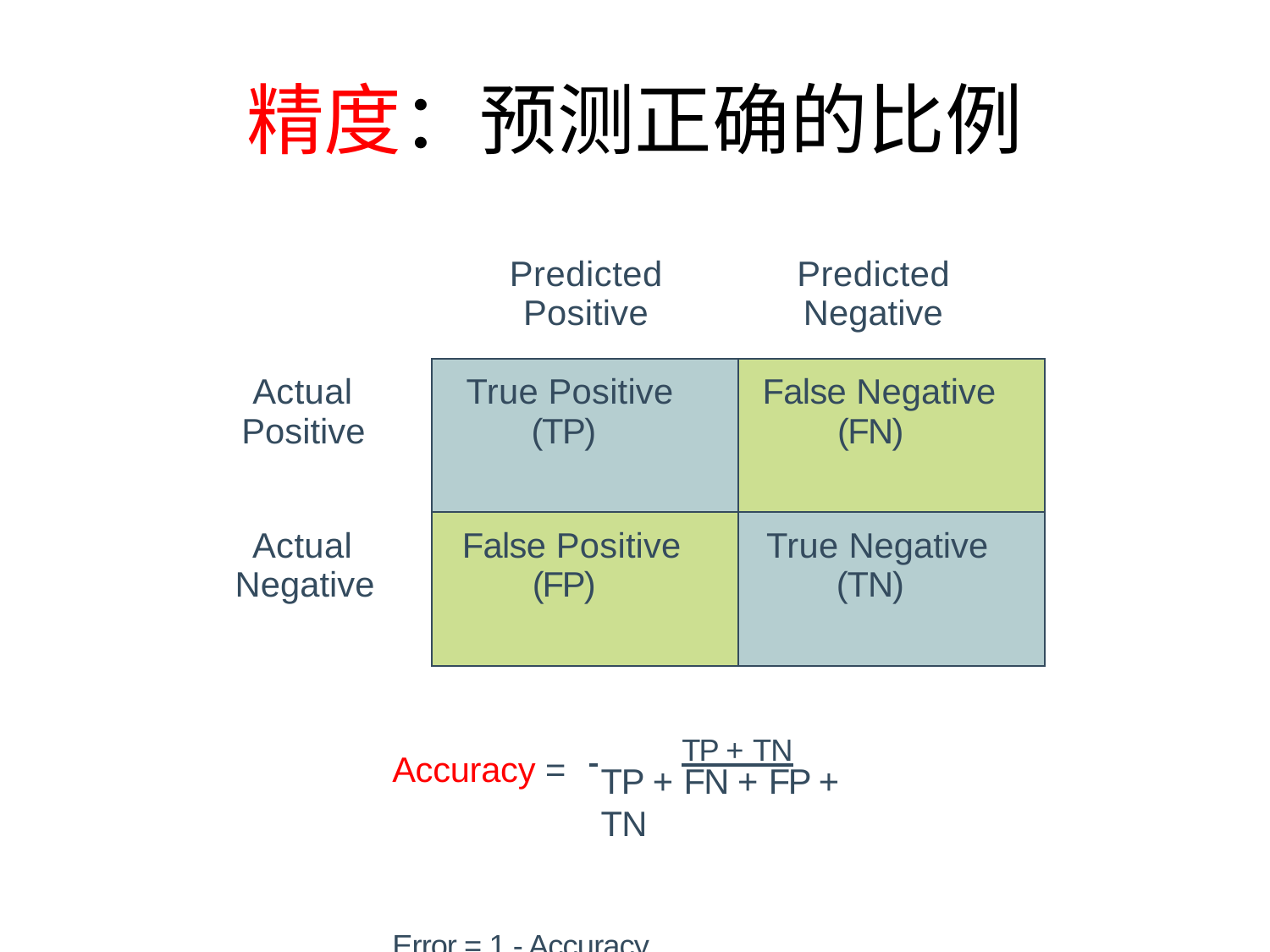

# 精度：预测正确的比例
|  | Predicted Positive | Predicted Negative |
| --- | --- | --- |
| Actual Positive | True Positive (TP) | False Negative (FN) |
| Actual Negative | False Positive (FP) | True Negative (TN) |
Accuracy =	 	TP + TN

Error = 1 - Accuracy
TP + FN + FP + TN